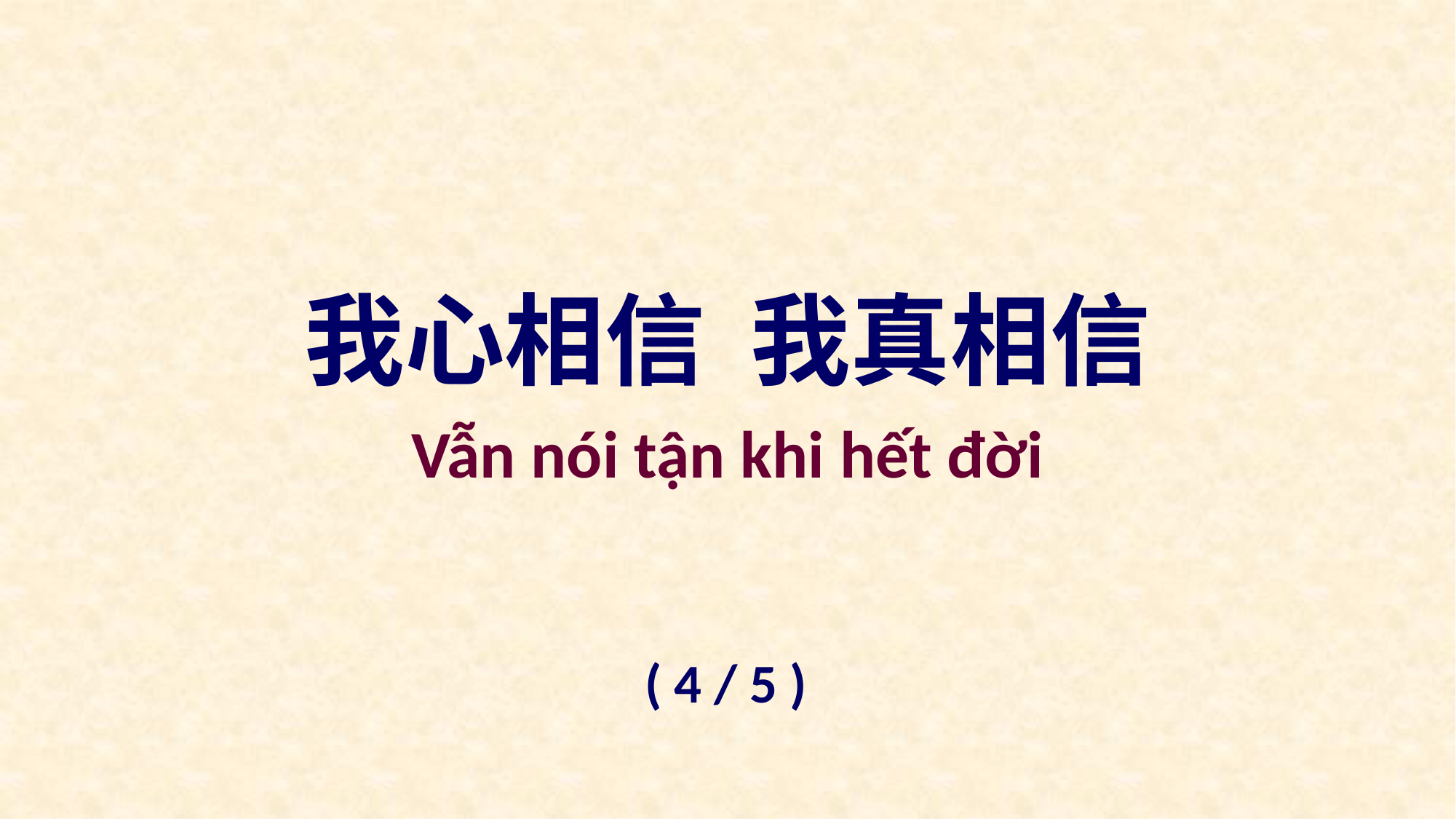

我心相信  我真相信
Vẫn nói tận khi hết đời
( 4 / 5 )